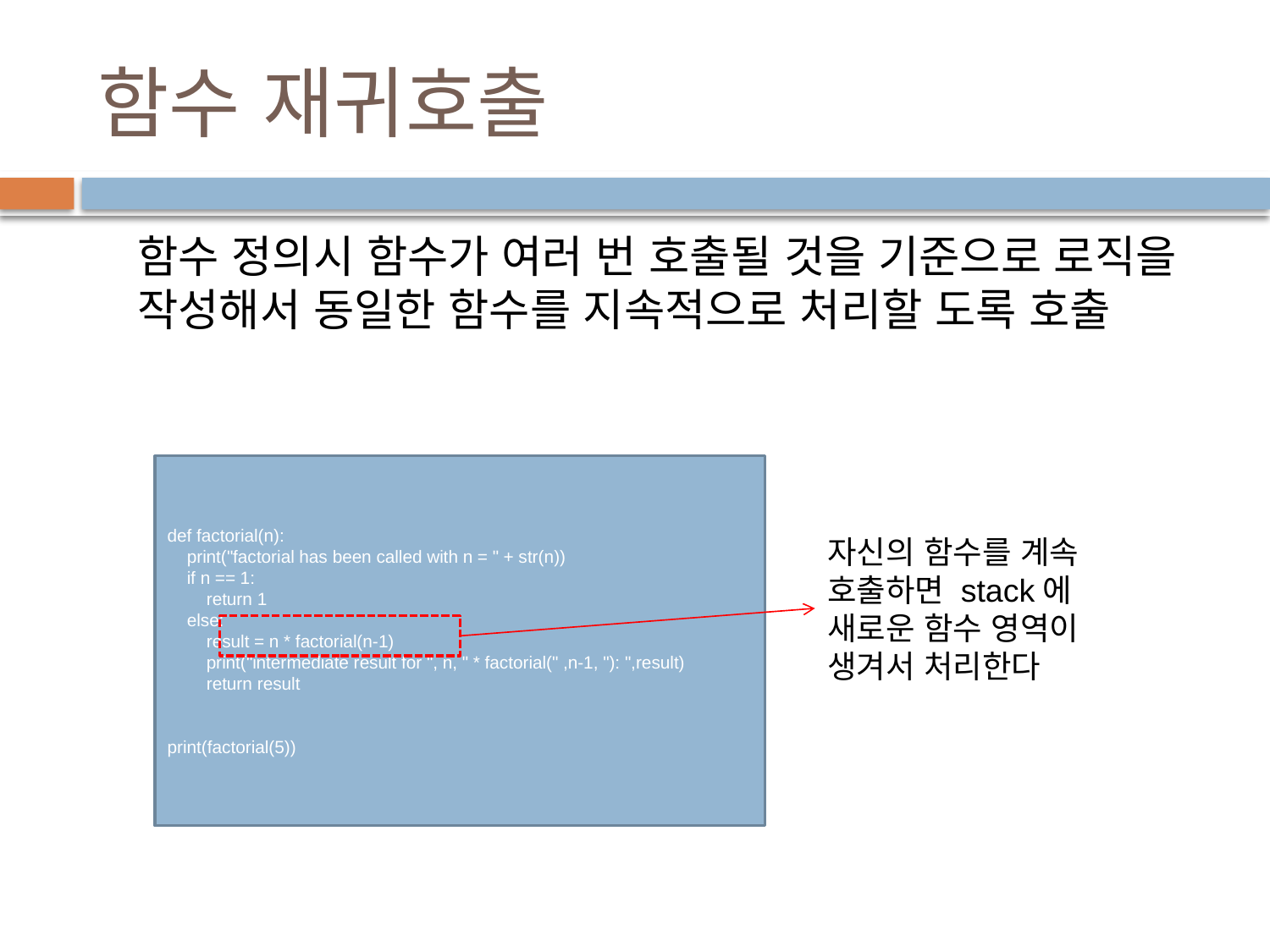

# 함수 재귀호출
함수 정의시 함수가 여러 번 호출될 것을 기준으로 로직을 작성해서 동일한 함수를 지속적으로 처리할 도록 호출

def factorial(n):
    print("factorial has been called with n = " + str(n))
    if n == 1:
        return 1
    else:
        result = n * factorial(n-1)
        print("intermediate result for ", n, " * factorial(" ,n-1, "): ",result)
        return result

print(factorial(5))
자신의 함수를 계속 호출하면 stack에 새로운 함수 영역이 생겨서 처리한다